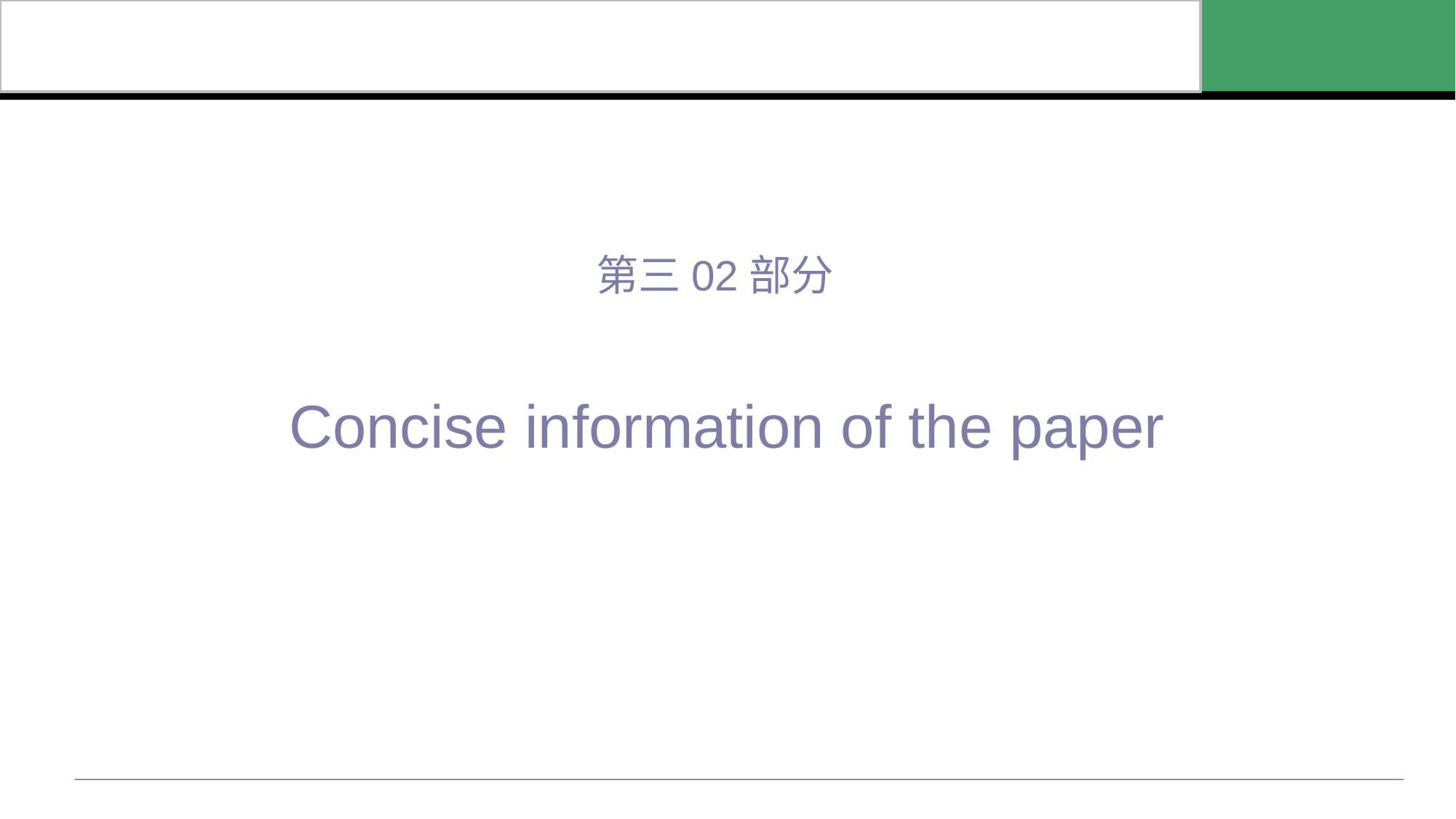

#

第三02部分
Concise information of the paper